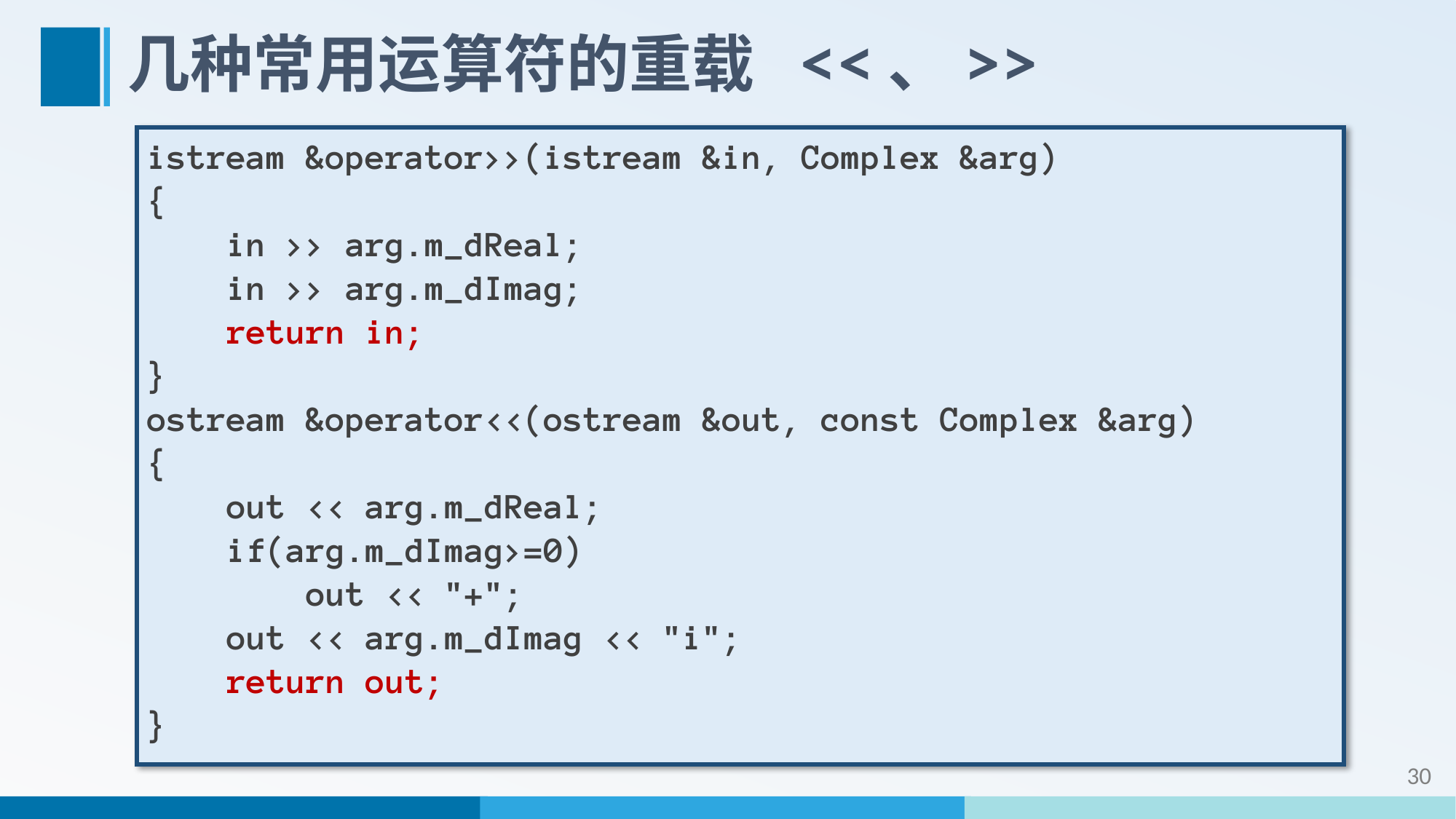

# 几种常用运算符的重载  <<、>>
istream &operator>>(istream &in, Complex &arg)
{
    in >> arg.m_dReal;
    in >> arg.m_dImag;
    return in;
}
ostream &operator<<(ostream &out, const Complex &arg)
{
    out << arg.m_dReal;
    if(arg.m_dImag>=0)
        out << "+";
    out << arg.m_dImag << "i";
    return out;
}